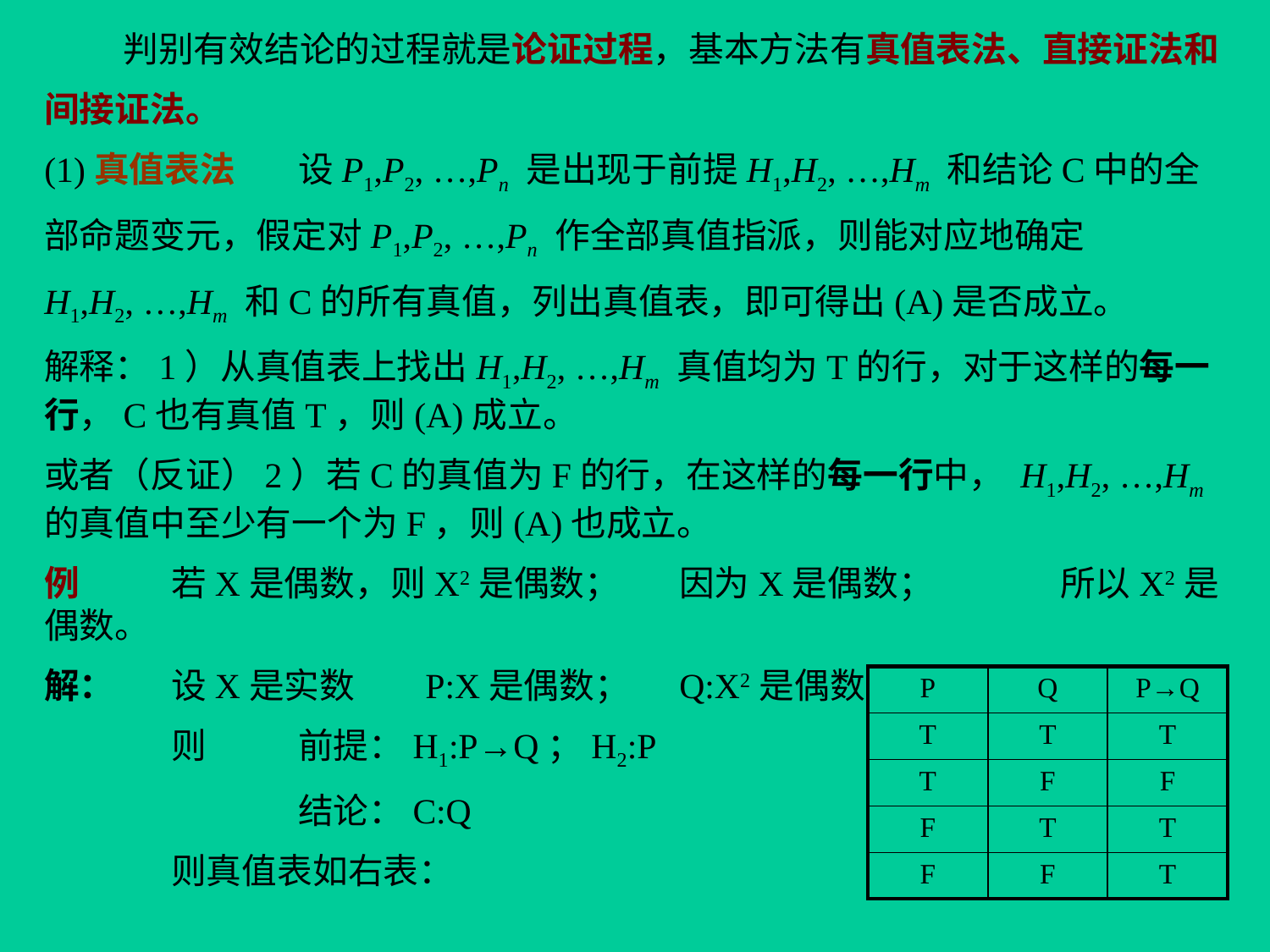

判别有效结论的过程就是论证过程，基本方法有真值表法、直接证法和
间接证法。
(1)真值表法	设P1,P2, …,Pn 是出现于前提H1,H2, …,Hm 和结论C中的全
部命题变元，假定对P1,P2, …,Pn 作全部真值指派，则能对应地确定
H1,H2, …,Hm 和C的所有真值，列出真值表，即可得出(A)是否成立。
解释：1）从真值表上找出H1,H2, …,Hm 真值均为T的行，对于这样的每一行，C也有真值T，则(A)成立。
或者（反证）2）若C的真值为F的行，在这样的每一行中， H1,H2, …,Hm 的真值中至少有一个为F，则(A)也成立。
例	若X是偶数，则X2是偶数；	因为X是偶数；	所以X2是偶数。
解：	设X是实数	P:X是偶数；	Q:X2是偶数
	则	前提：H1:P→Q；H2:P
		结论：C:Q
	则真值表如右表：
| P | Q | P→Q |
| --- | --- | --- |
| T | T | T |
| T | F | F |
| F | T | T |
| F | F | T |